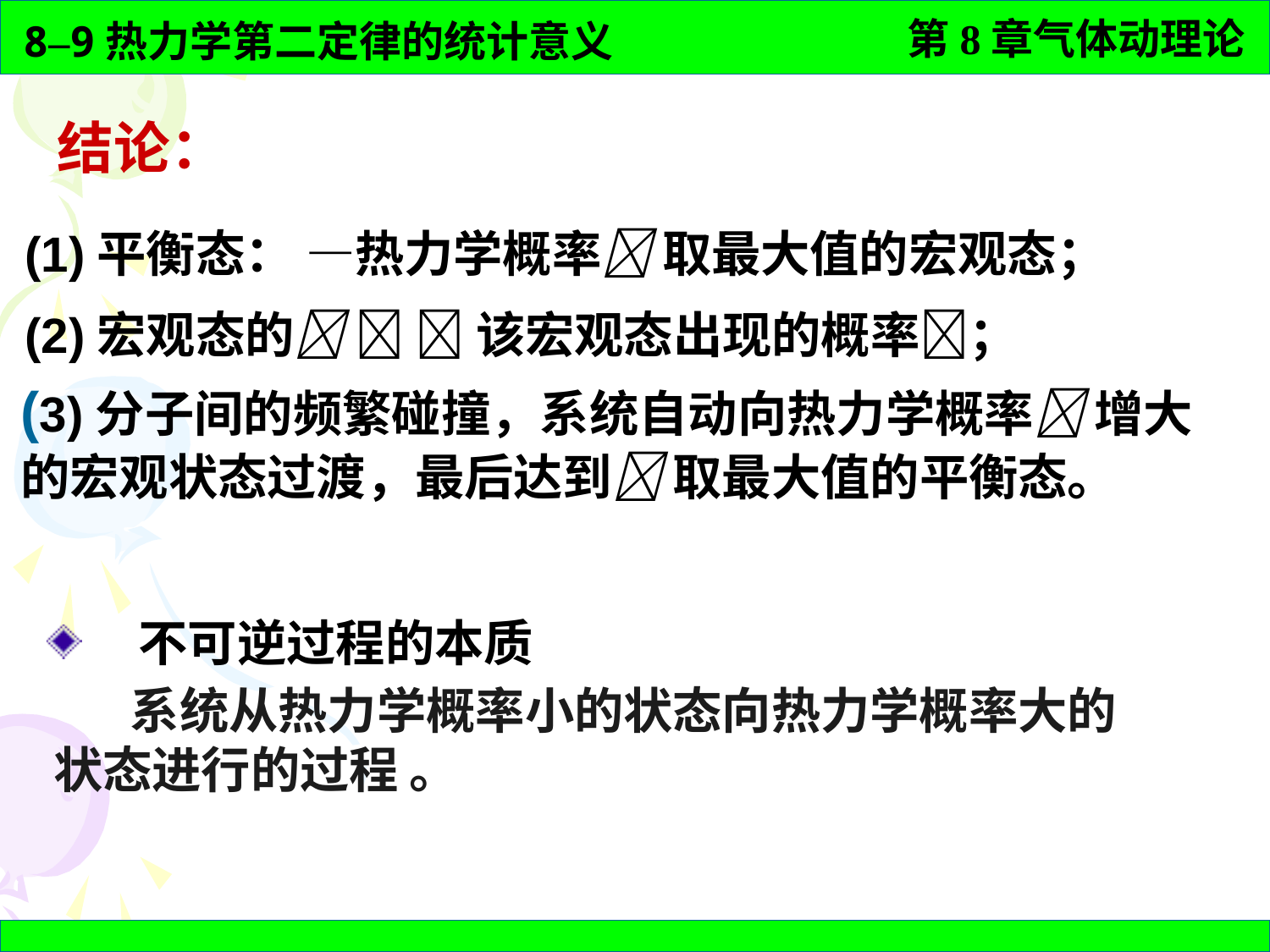

结论：
(1)平衡态： —热力学概率Ω 取最大值的宏观态；
(2)宏观态的Ω ↑ → 该宏观态出现的概率↑；
(3)分子间的频繁碰撞，系统自动向热力学概率Ω 增大的宏观状态过渡，最后达到Ω 取最大值的平衡态。
    不可逆过程的本质
       系统从热力学概率小的状态向热力学概率大的状态进行的过程 。